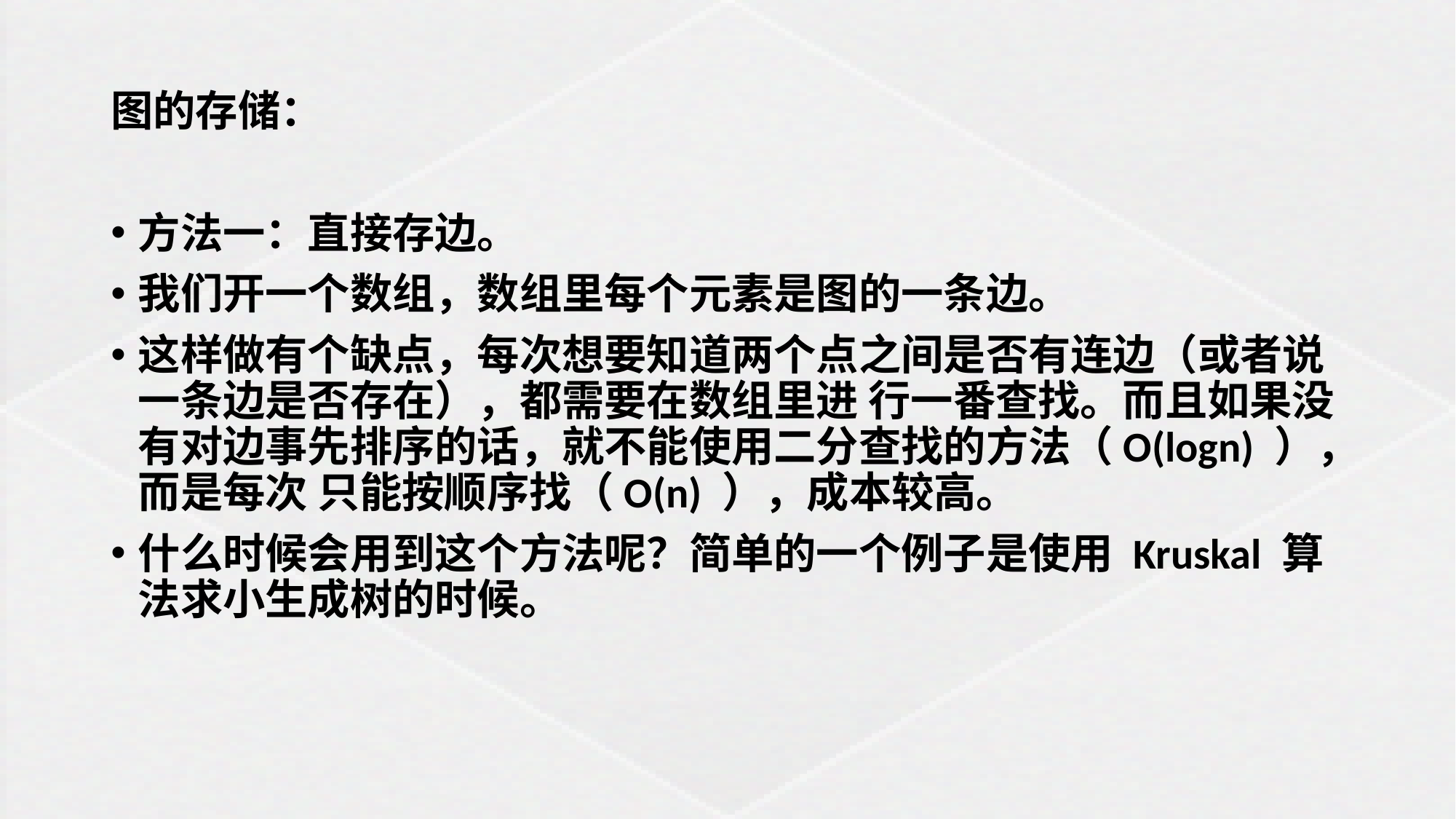

图的存储：

方法一：直接存边。
我们开一个数组，数组里每个元素是图的一条边。
这样做有个缺点，每次想要知道两个点之间是否有连边（或者说一条边是否存在），都需要在数组里进 行一番查找。而且如果没有对边事先排序的话，就不能使用二分查找的方法（O(logn) ），而是每次 只能按顺序找（O(n) ），成本较高。
什么时候会用到这个方法呢？简单的一个例子是使用 Kruskal 算法求小生成树的时候。